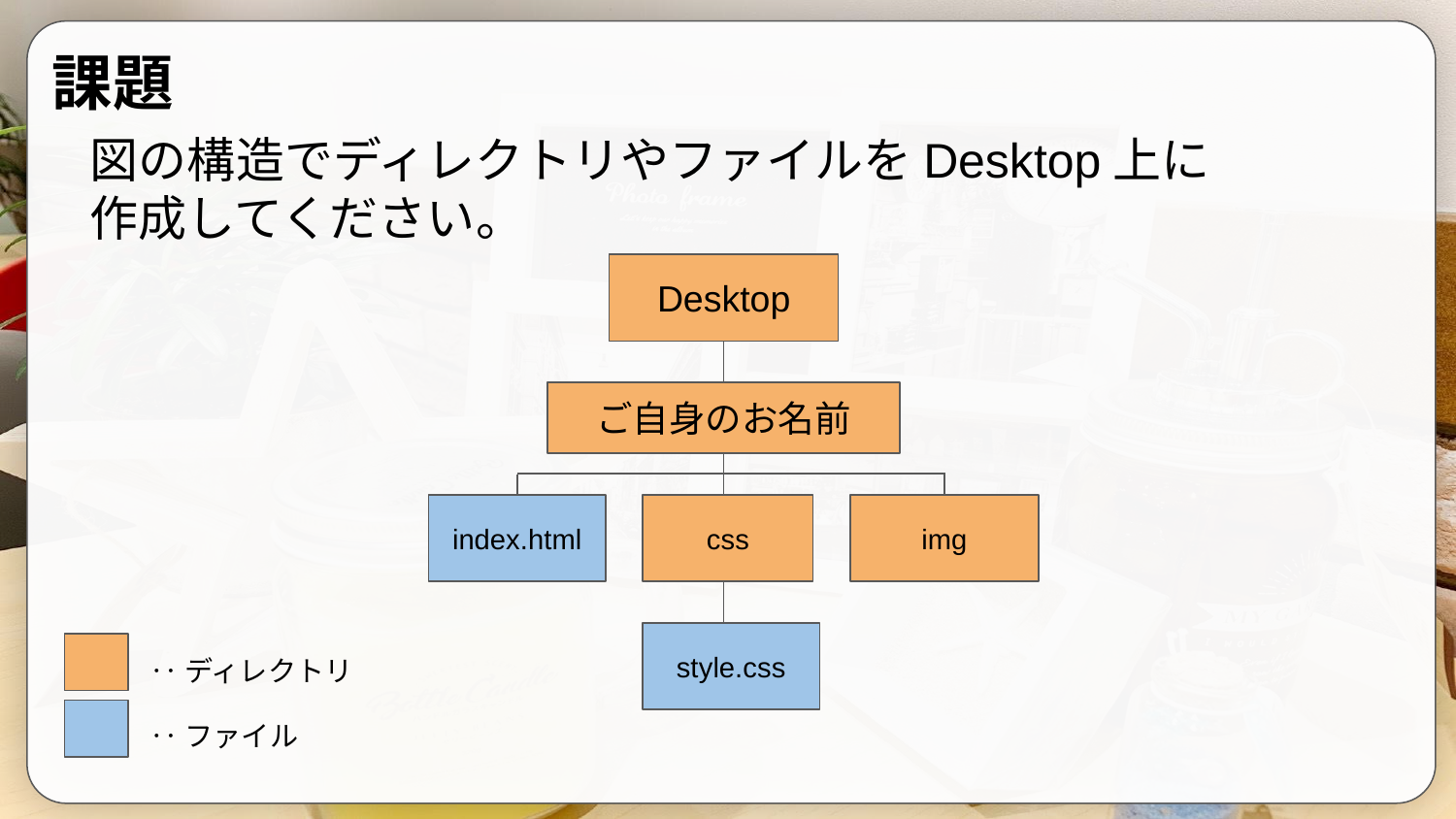

課題
　図の構造でディレクトリやファイルをDesktop上に
　作成してください。
Desktop
ご自身のお名前
index.html
css
img
style.css

‥ディレクトリ

‥ファイル